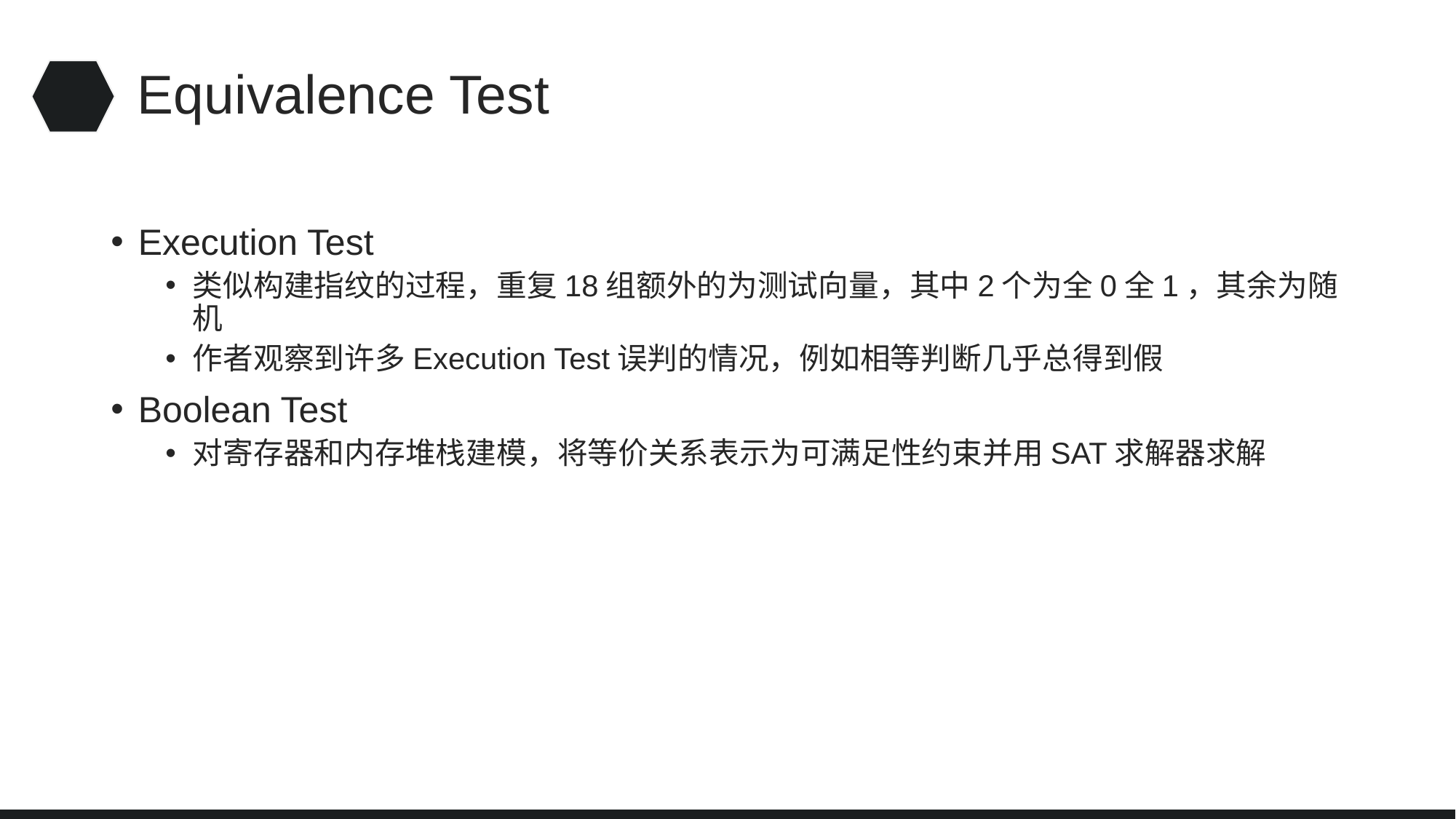

# Equivalence Test
Execution Test
类似构建指纹的过程，重复18组额外的为测试向量，其中2个为全0全1，其余为随机
作者观察到许多Execution Test误判的情况，例如相等判断几乎总得到假
Boolean Test
对寄存器和内存堆栈建模，将等价关系表示为可满足性约束并用SAT求解器求解